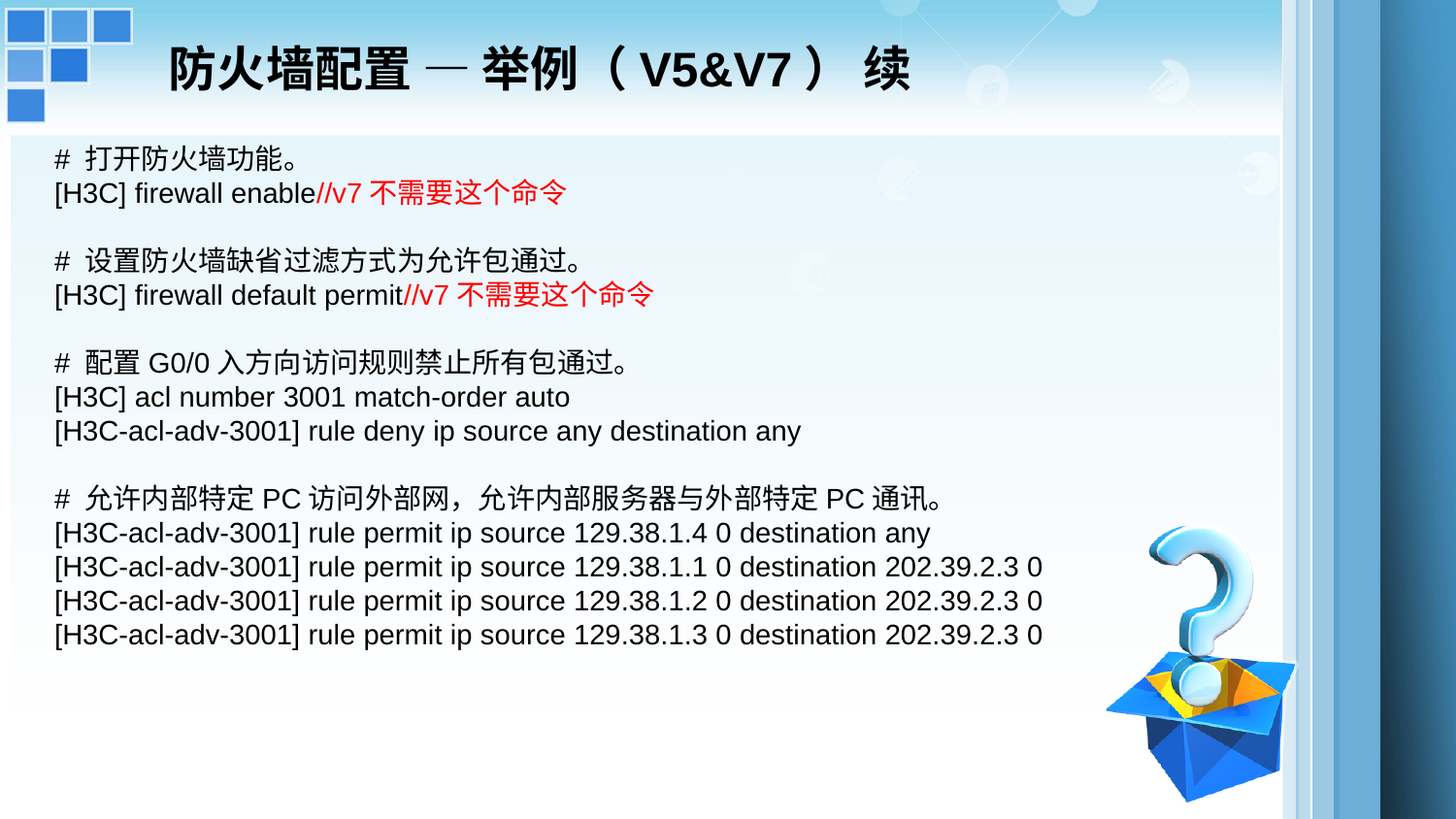

防火墙配置 — 举例（V5&V7） 续
# 打开防火墙功能。
[H3C] firewall enable//v7不需要这个命令

# 设置防火墙缺省过滤方式为允许包通过。
[H3C] firewall default permit//v7不需要这个命令

# 配置G0/0入方向访问规则禁止所有包通过。
[H3C] acl number 3001 match-order auto
[H3C-acl-adv-3001] rule deny ip source any destination any

# 允许内部特定PC访问外部网，允许内部服务器与外部特定PC通讯。
[H3C-acl-adv-3001] rule permit ip source 129.38.1.4 0 destination any
[H3C-acl-adv-3001] rule permit ip source 129.38.1.1 0 destination 202.39.2.3 0
[H3C-acl-adv-3001] rule permit ip source 129.38.1.2 0 destination 202.39.2.3 0
[H3C-acl-adv-3001] rule permit ip source 129.38.1.3 0 destination 202.39.2.3 0